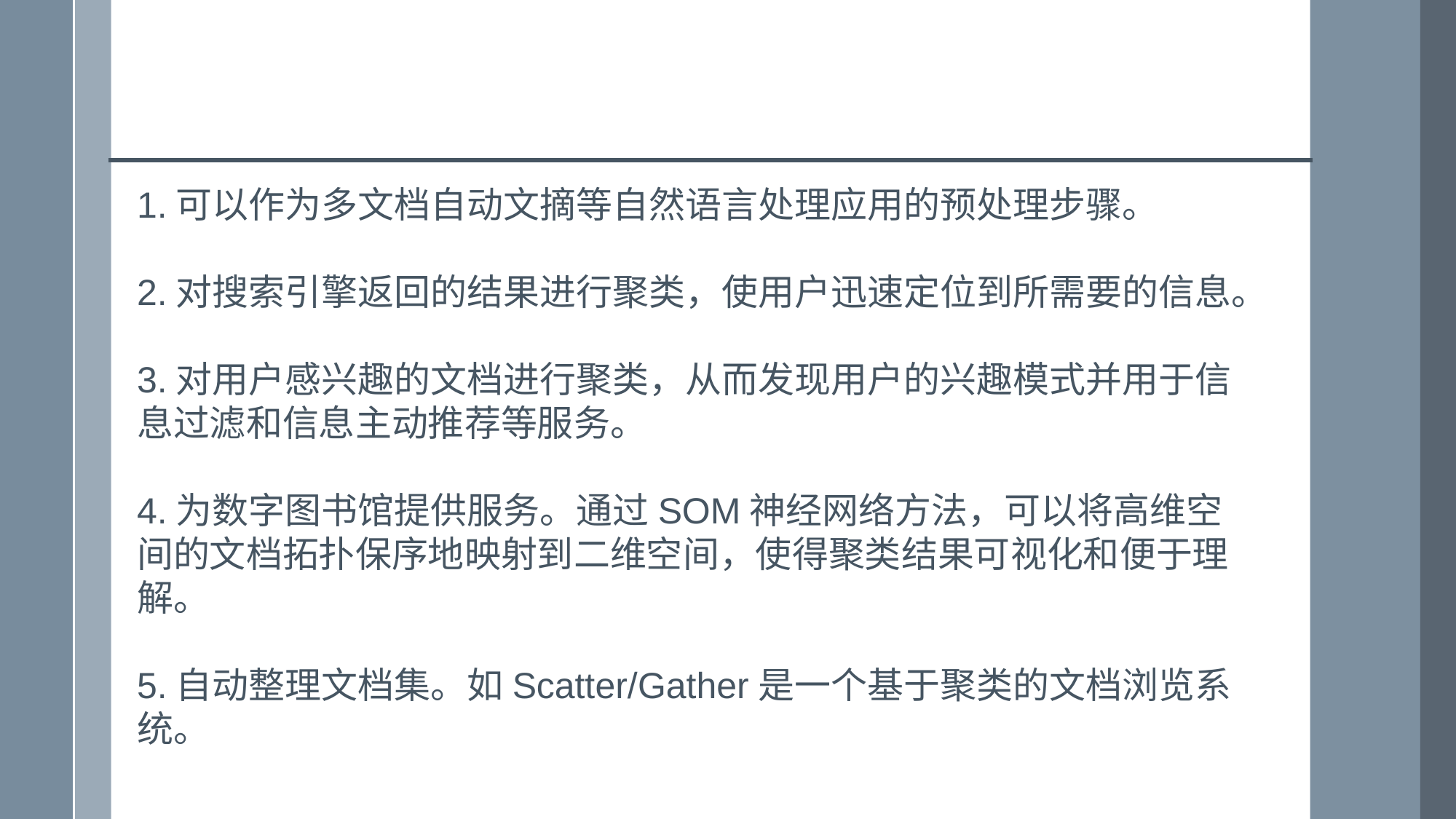

1.可以作为多文档自动文摘等自然语言处理应用的预处理步骤。

2.对搜索引擎返回的结果进行聚类，使用户迅速定位到所需要的信息。

3.对用户感兴趣的文档进行聚类，从而发现用户的兴趣模式并用于信息过滤和信息主动推荐等服务。

4.为数字图书馆提供服务。通过SOM神经网络方法，可以将高维空间的文档拓扑保序地映射到二维空间，使得聚类结果可视化和便于理解。

5.自动整理文档集。如Scatter/Gather是一个基于聚类的文档浏览系统。